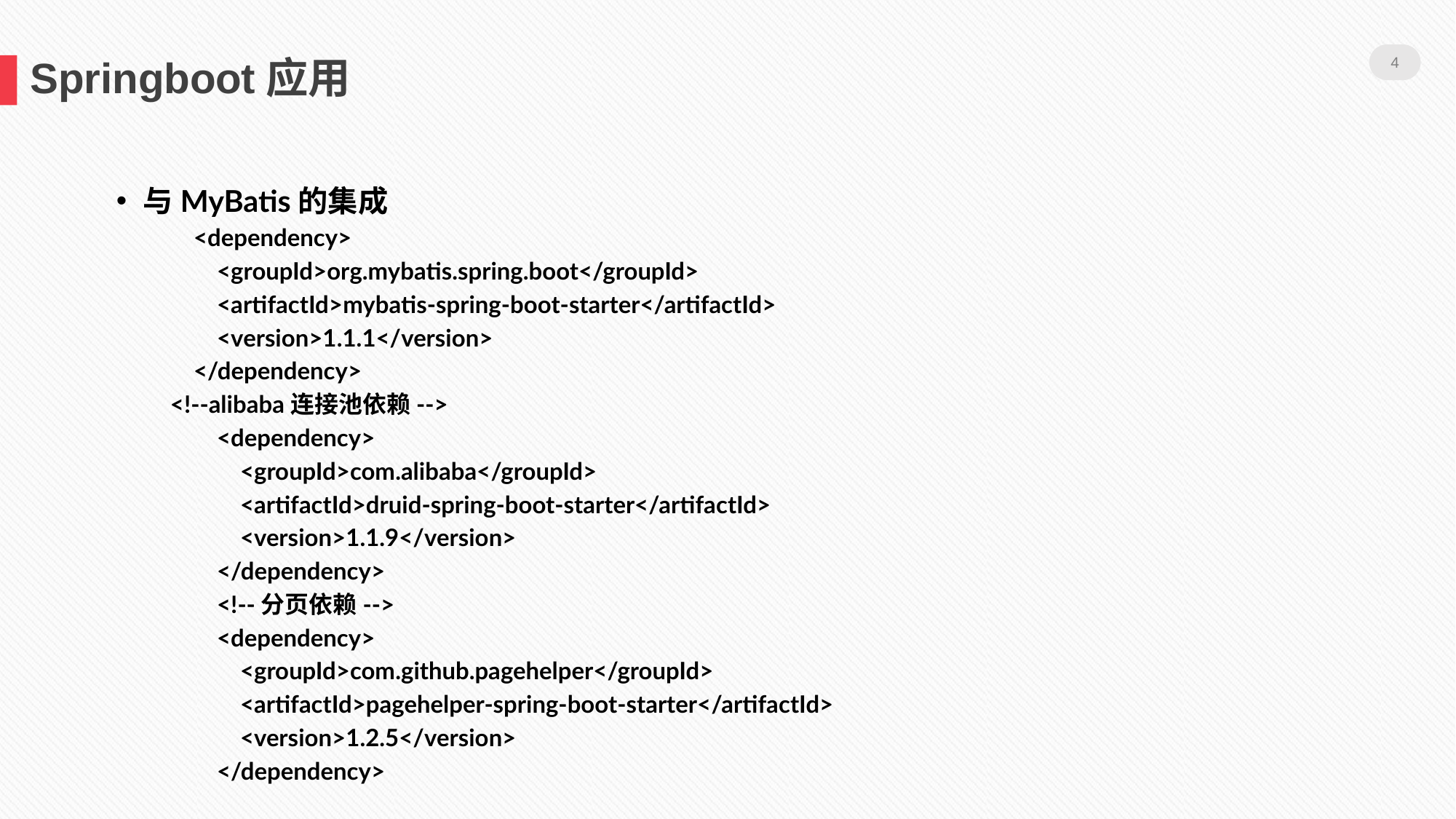

4
Springboot应用
与MyBatis的集成
    <dependency>
        <groupId>org.mybatis.spring.boot</groupId>
        <artifactId>mybatis-spring-boot-starter</artifactId>
        <version>1.1.1</version>
    </dependency>
	<!--alibaba连接池依赖-->
        <dependency>
            <groupId>com.alibaba</groupId>
            <artifactId>druid-spring-boot-starter</artifactId>
            <version>1.1.9</version>
        </dependency>
        <!--分页依赖-->
        <dependency>
            <groupId>com.github.pagehelper</groupId>
            <artifactId>pagehelper-spring-boot-starter</artifactId>
            <version>1.2.5</version>
        </dependency>